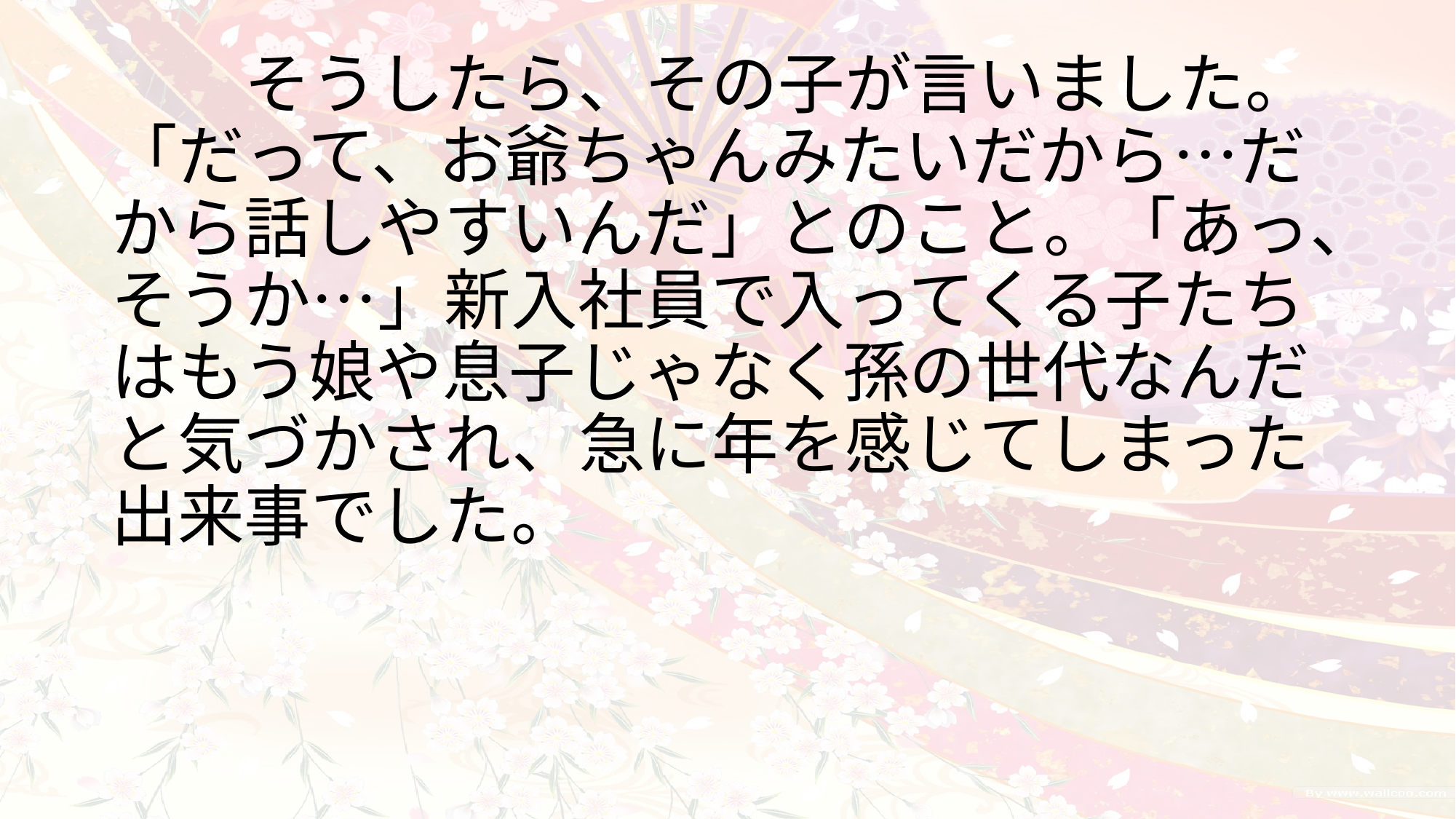

そうしたら、その子が言いました。「だって、お爺ちゃんみたいだから…だから話しやすいんだ」とのこと。「あっ、そうか…」新入社員で入ってくる子たちはもう娘や息子じゃなく孫の世代なんだと気づかされ、急に年を感じてしまった出来事でした。